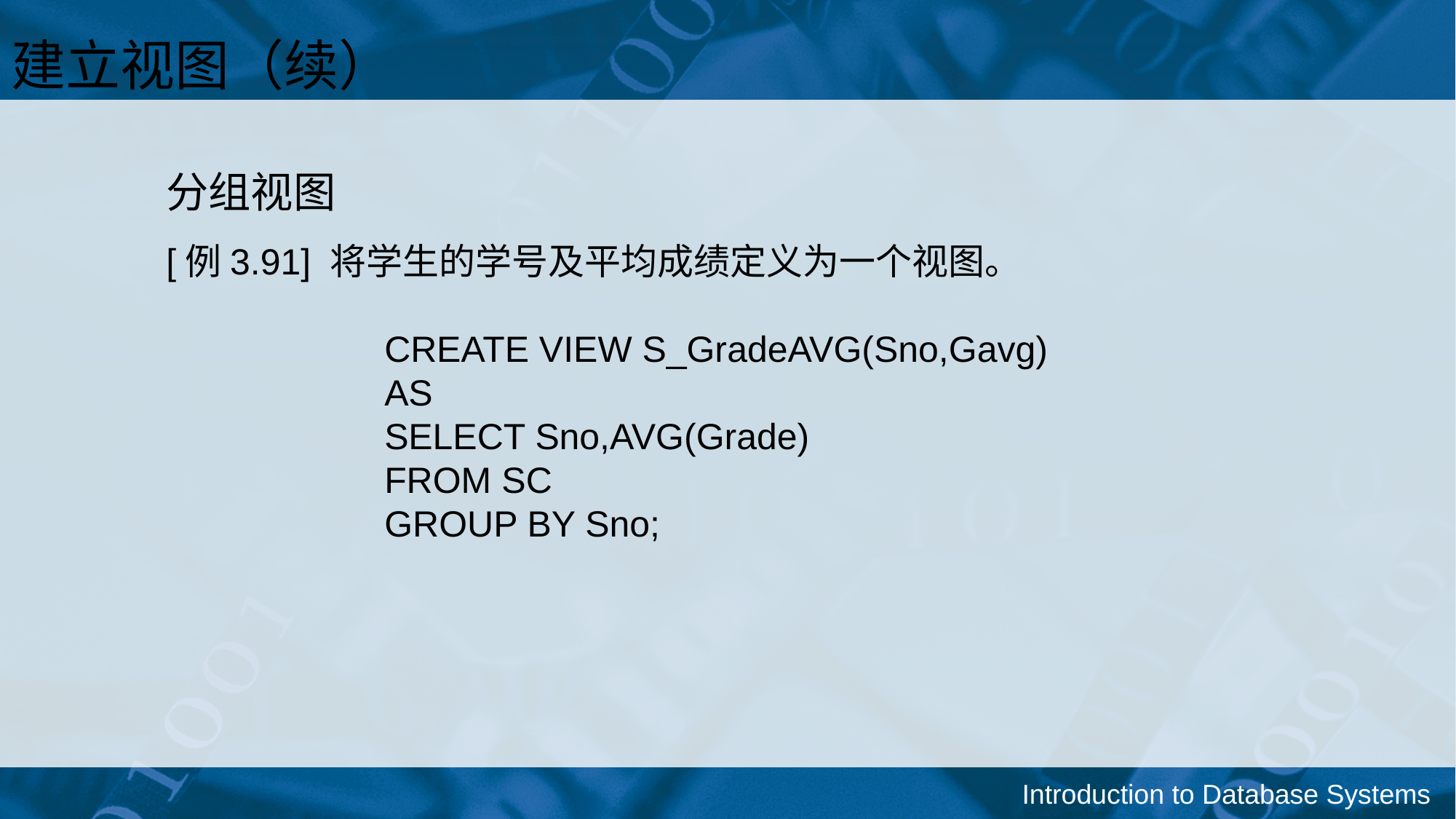

建立视图（续）
分组视图

[例3.91] 将学生的学号及平均成绩定义为一个视图。

		CREATE VIEW S_GradeAVG(Sno,Gavg)
		AS
		SELECT Sno,AVG(Grade)
		FROM SC
		GROUP BY Sno;